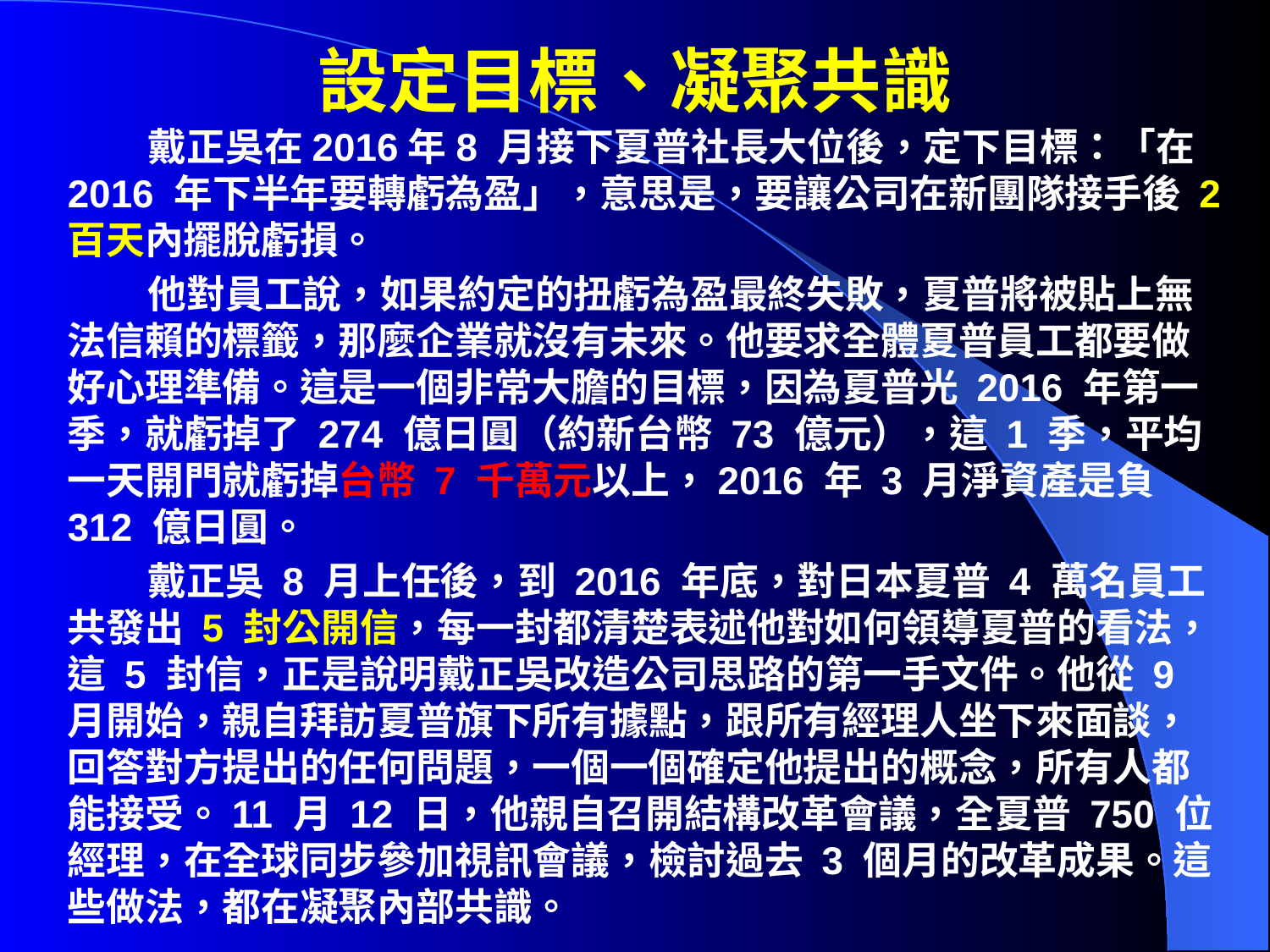

# 設定目標、凝聚共識
        戴正吳在2016年8 月接下夏普社長大位後，定下目標：「在 2016 年下半年要轉虧為盈」，意思是，要讓公司在新團隊接手後 2 百天內擺脫虧損。
        他對員工說，如果約定的扭虧為盈最終失敗，夏普將被貼上無法信賴的標籤，那麼企業就沒有未來。他要求全體夏普員工都要做好心理準備。這是一個非常大膽的目標，因為夏普光 2016 年第一季，就虧掉了 274 億日圓（約新台幣 73 億元），這 1 季，平均一天開門就虧掉台幣 7 千萬元以上，2016 年 3 月淨資產是負 312 億日圓。
        戴正吳 8 月上任後，到 2016 年底，對日本夏普 4 萬名員工共發出 5 封公開信，每一封都清楚表述他對如何領導夏普的看法，這 5 封信，正是說明戴正吳改造公司思路的第一手文件。他從 9 月開始，親自拜訪夏普旗下所有據點，跟所有經理人坐下來面談，回答對方提出的任何問題，一個一個確定他提出的概念，所有人都能接受。11 月 12 日，他親自召開結構改革會議，全夏普 750 位經理，在全球同步參加視訊會議，檢討過去 3 個月的改革成果。這些做法，都在凝聚內部共識。